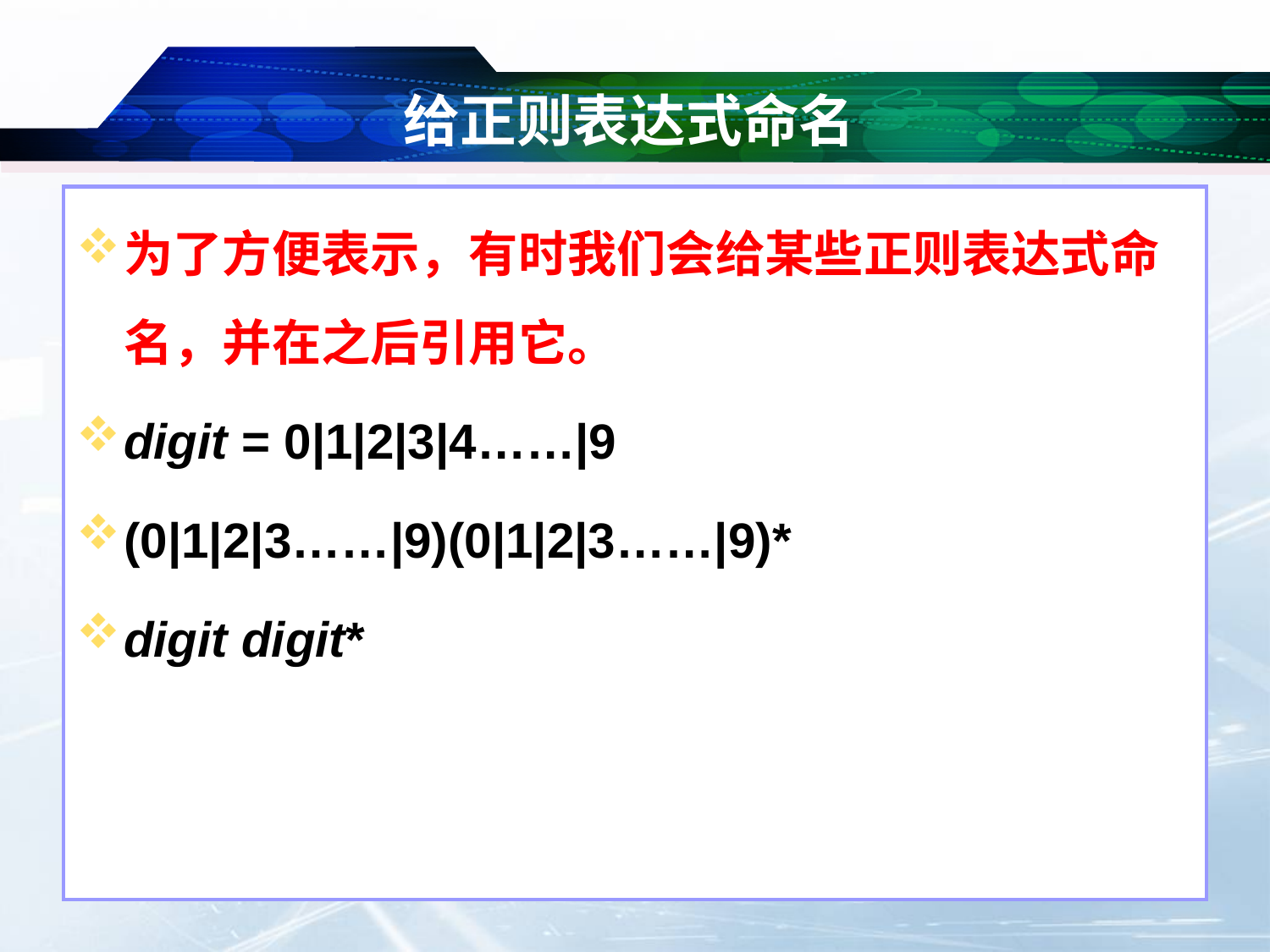

# 给正则表达式命名
为了方便表示，有时我们会给某些正则表达式命名，并在之后引用它。
digit = 0|1|2|3|4……|9
(0|1|2|3……|9)(0|1|2|3……|9)*
digit digit*